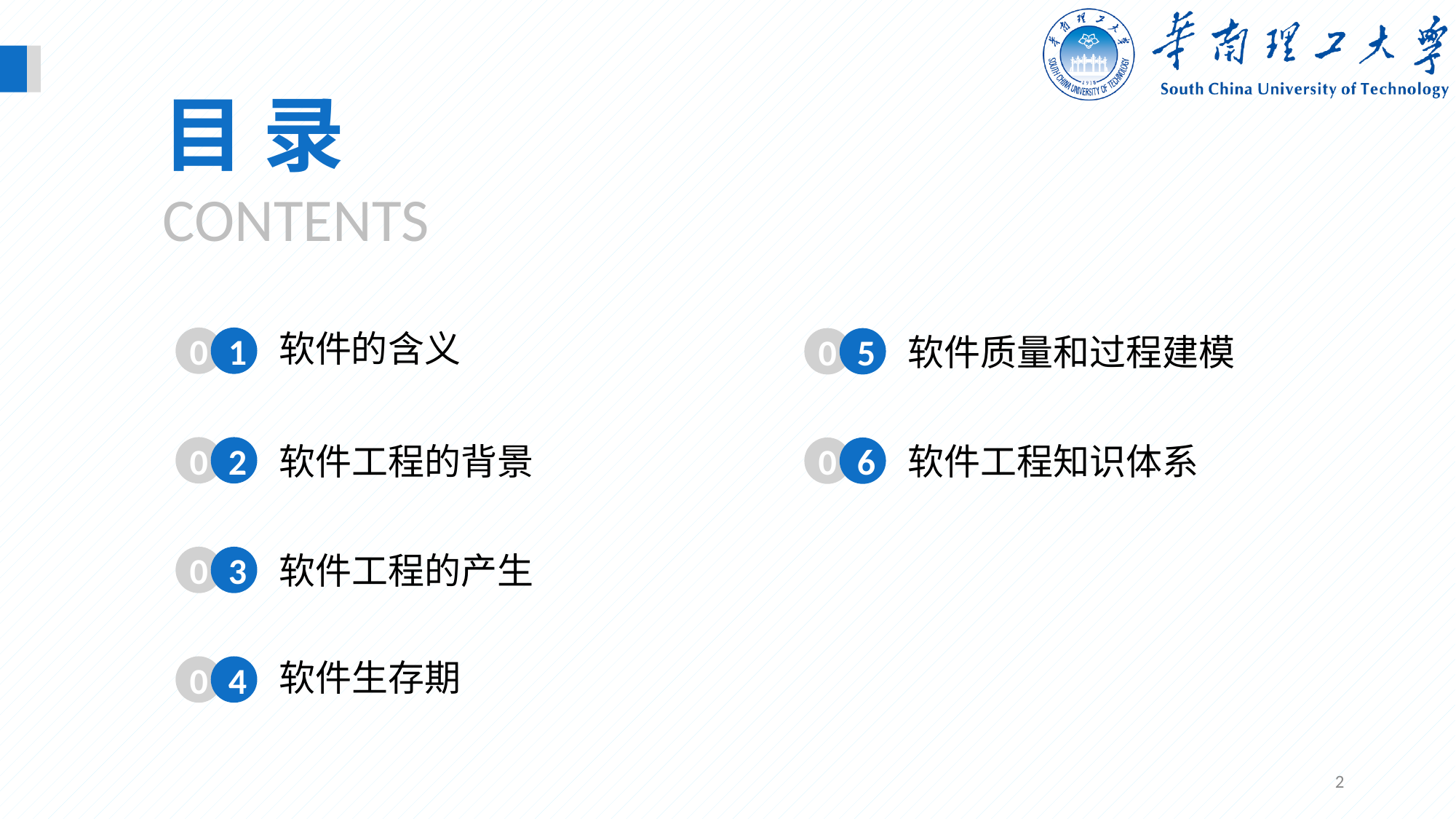

目 录
CONTENTS
软件的含义
0
1
软件质量和过程建模
0
5
软件工程的背景
0
2
软件工程知识体系
0
6
软件工程的产生
0
3
软件生存期
0
4
2